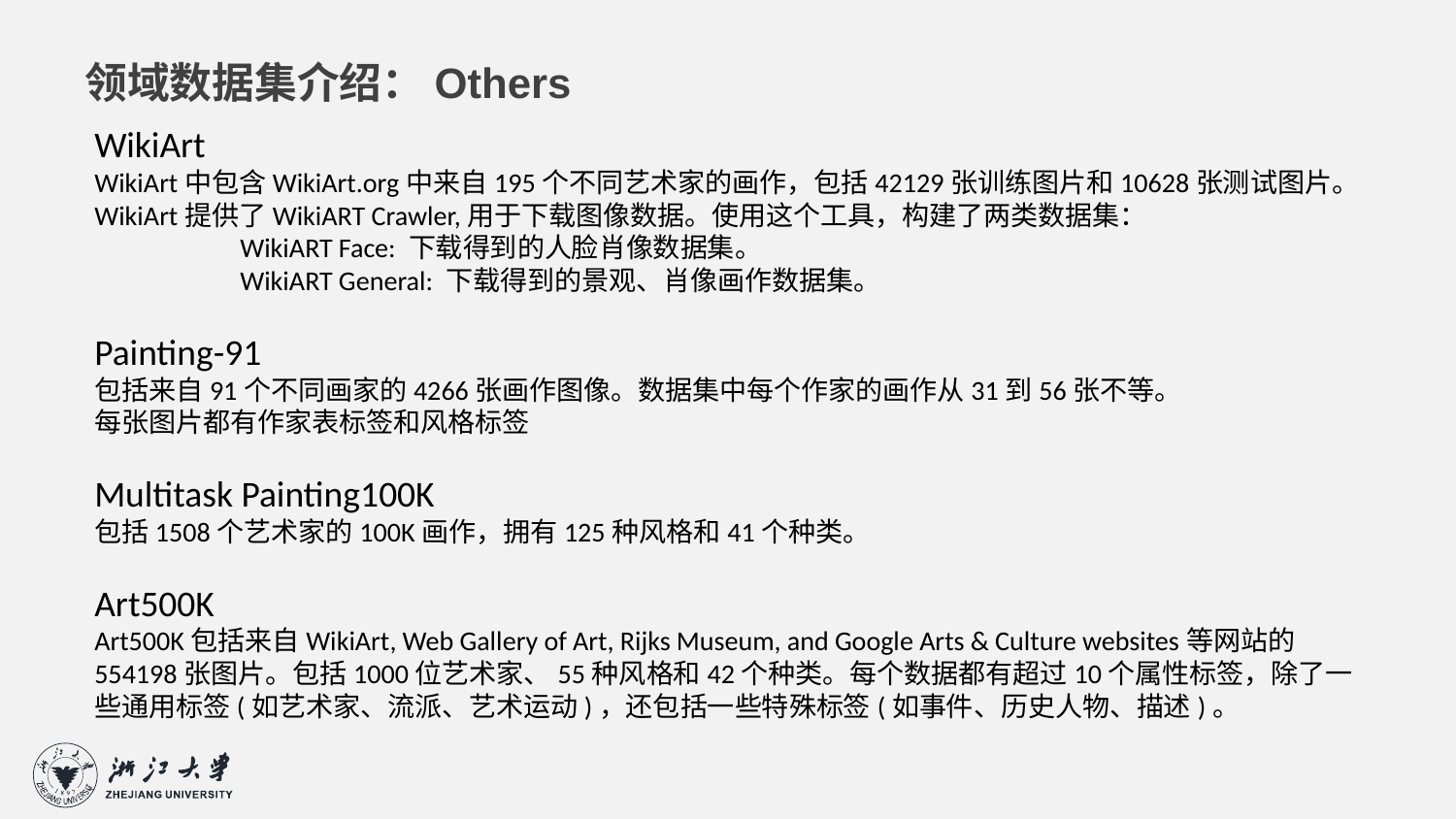

领域数据集介绍：Others
WikiArt
WikiArt中包含WikiArt.org中来自195个不同艺术家的画作，包括42129张训练图片和10628张测试图片。
WikiArt提供了WikiART Crawler,用于下载图像数据。使用这个工具，构建了两类数据集：
	WikiART Face: 下载得到的人脸肖像数据集。
	WikiART General: 下载得到的景观、肖像画作数据集。

Painting-91
包括来自91个不同画家的4266张画作图像。数据集中每个作家的画作从31到56张不等。
每张图片都有作家表标签和风格标签

Multitask Painting100K
包括1508个艺术家的100K画作，拥有125种风格和41个种类。

Art500K
Art500K包括来自WikiArt, Web Gallery of Art, Rijks Museum, and Google Arts & Culture websites等网站的554198张图片。包括1000位艺术家、55种风格和42个种类。每个数据都有超过10个属性标签，除了一些通用标签(如艺术家、流派、艺术运动)，还包括一些特殊标签(如事件、历史人物、描述)。